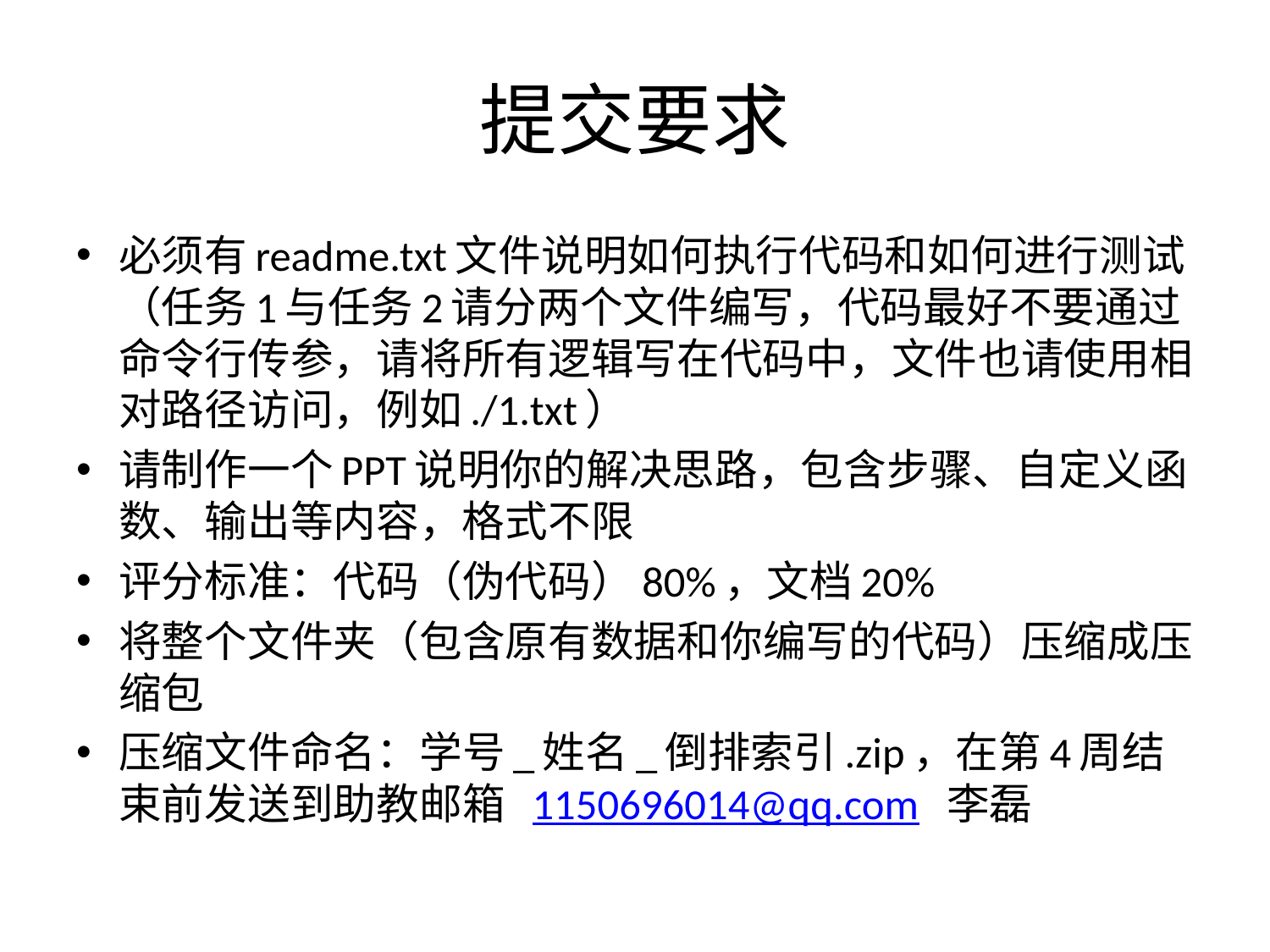

# 提交要求
必须有readme.txt文件说明如何执行代码和如何进行测试（任务1与任务2请分两个文件编写，代码最好不要通过命令行传参，请将所有逻辑写在代码中，文件也请使用相对路径访问，例如./1.txt）
请制作一个PPT说明你的解决思路，包含步骤、自定义函数、输出等内容，格式不限
评分标准：代码（伪代码）80%，文档20%
将整个文件夹（包含原有数据和你编写的代码）压缩成压缩包
压缩文件命名：学号_姓名_倒排索引.zip，在第4周结束前发送到助教邮箱  1150696014@qq.com  李磊